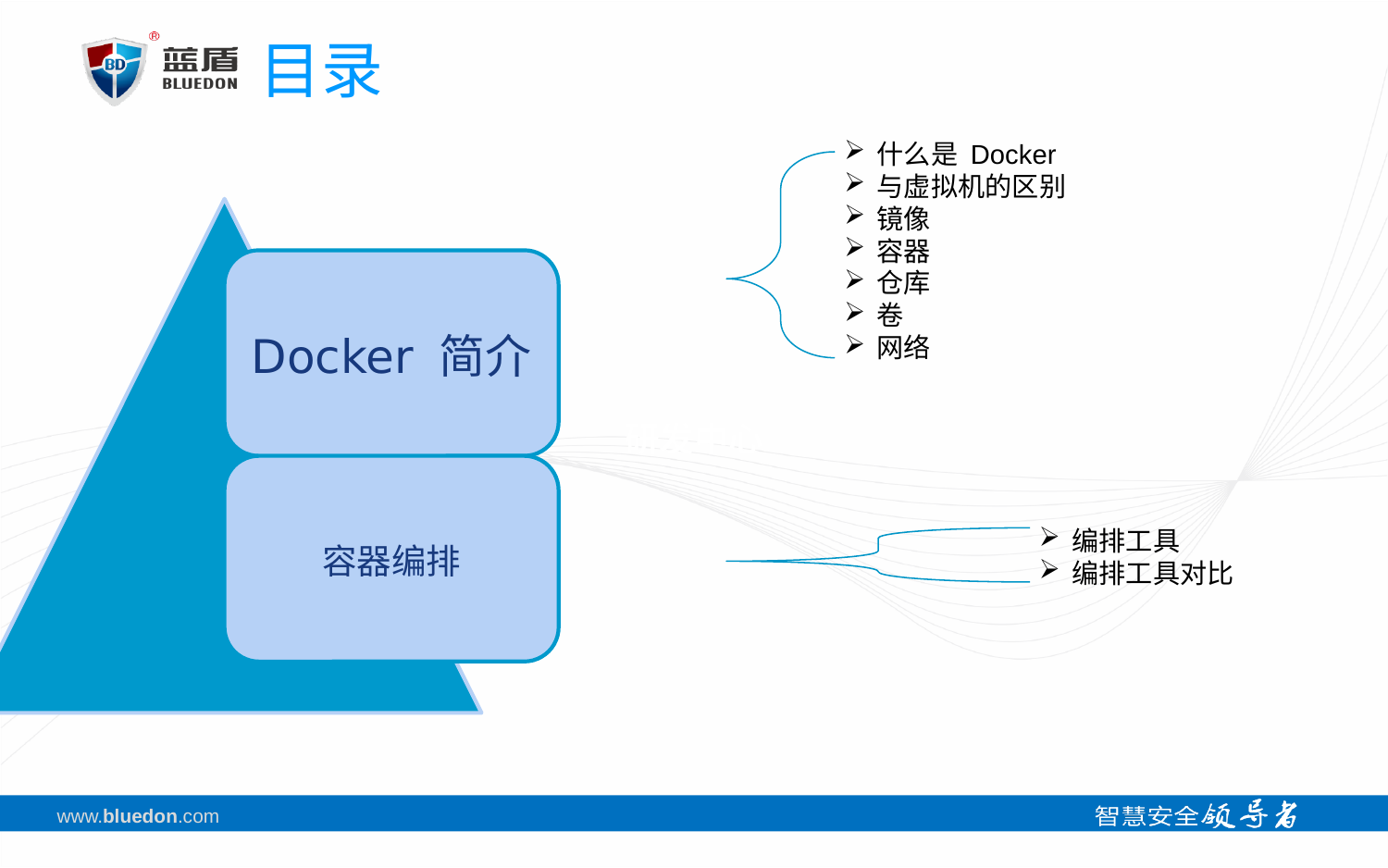

目录
什么是 Docker
与虚拟机的区别
镜像
容器
仓库
卷
网络

Docker 简介
容器编排
研发中心
编排工具
编排工具对比